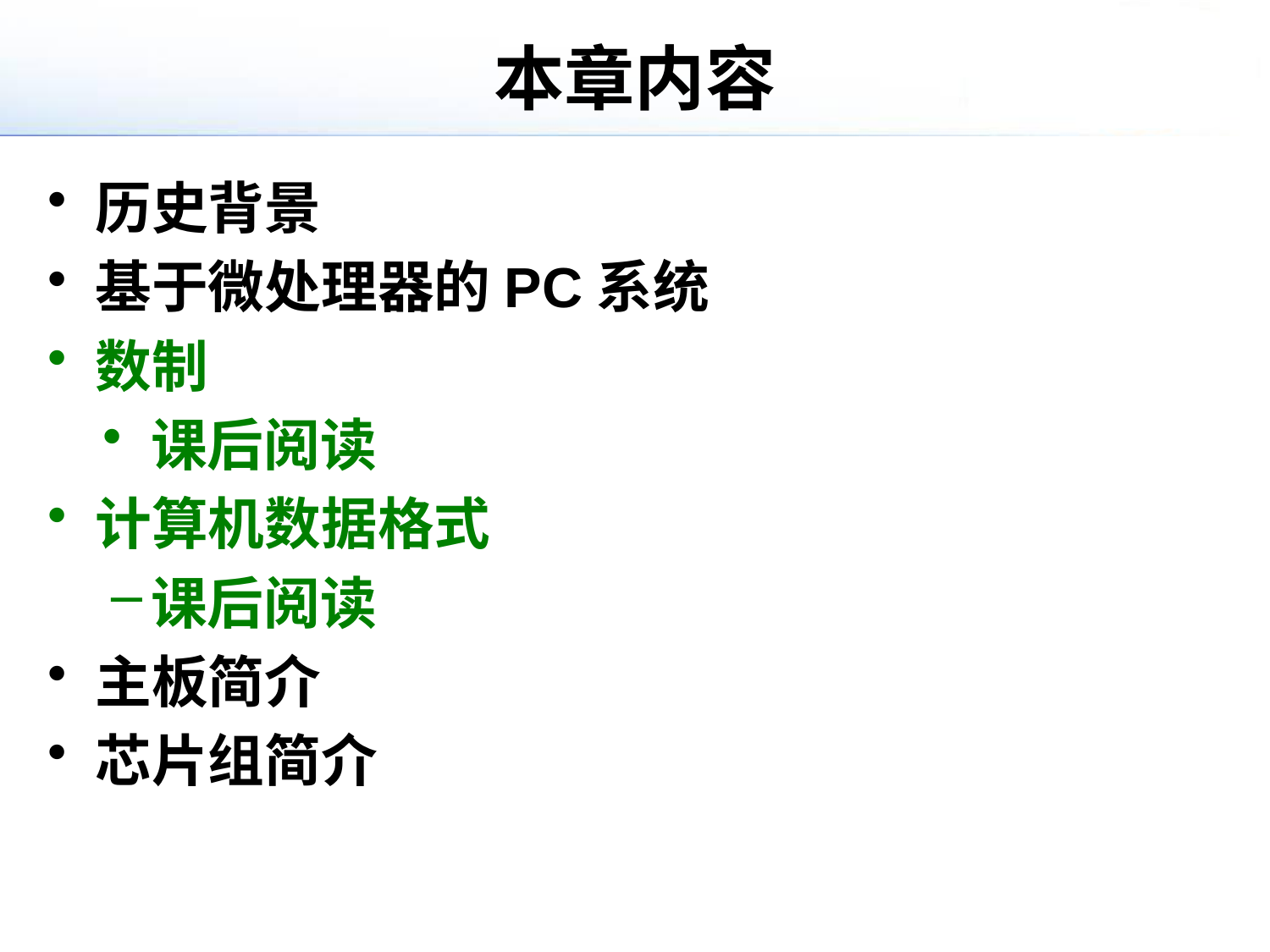

# 本章内容
历史背景
基于微处理器的PC系统
数制
课后阅读
计算机数据格式
课后阅读
主板简介
芯片组简介